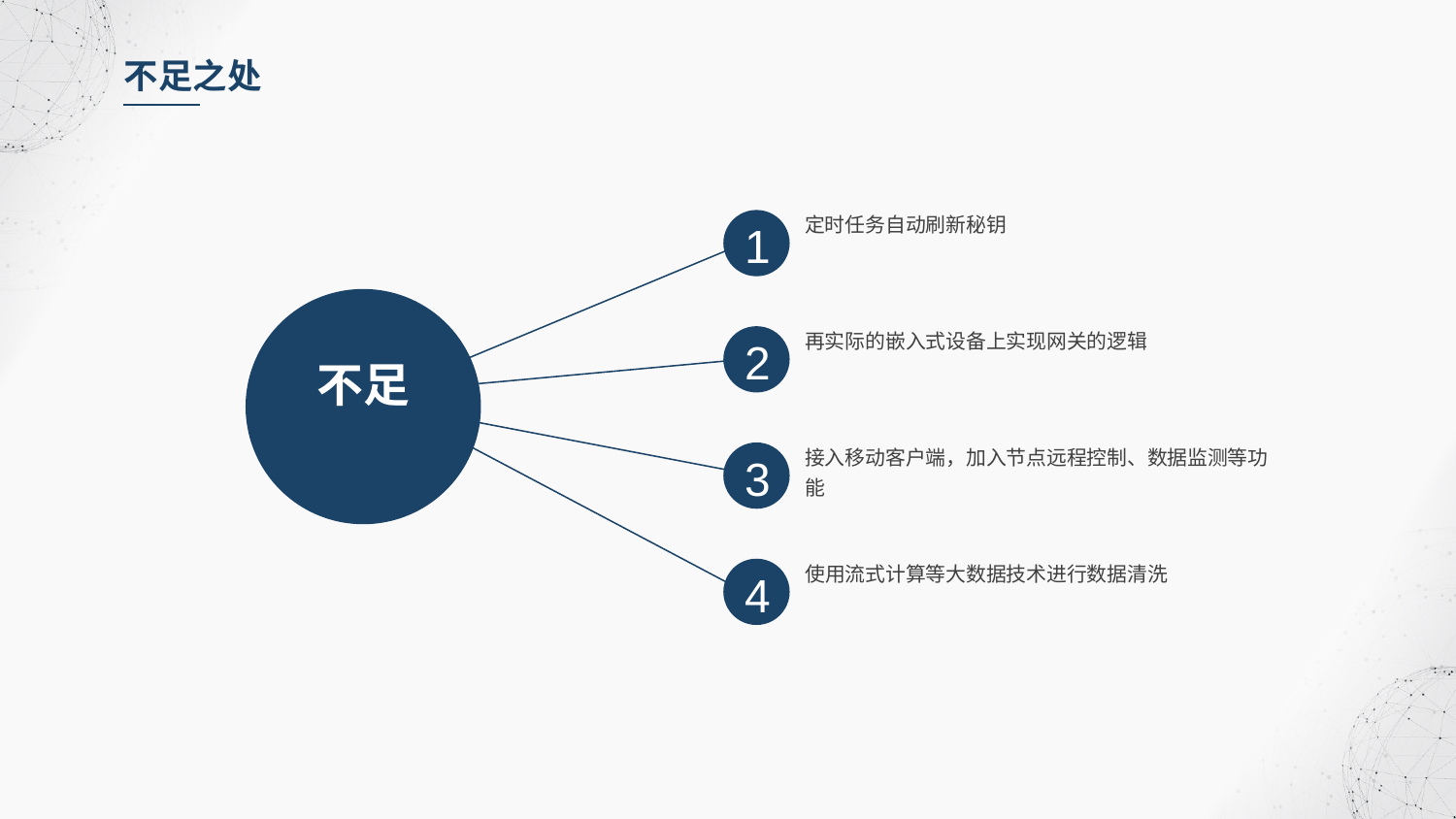

不足之处
定时任务自动刷新秘钥
1

不足
再实际的嵌入式设备上实现网关的逻辑
2

接入移动客户端，加入节点远程控制、数据监测等功能
3

使用流式计算等大数据技术进行数据清洗
4